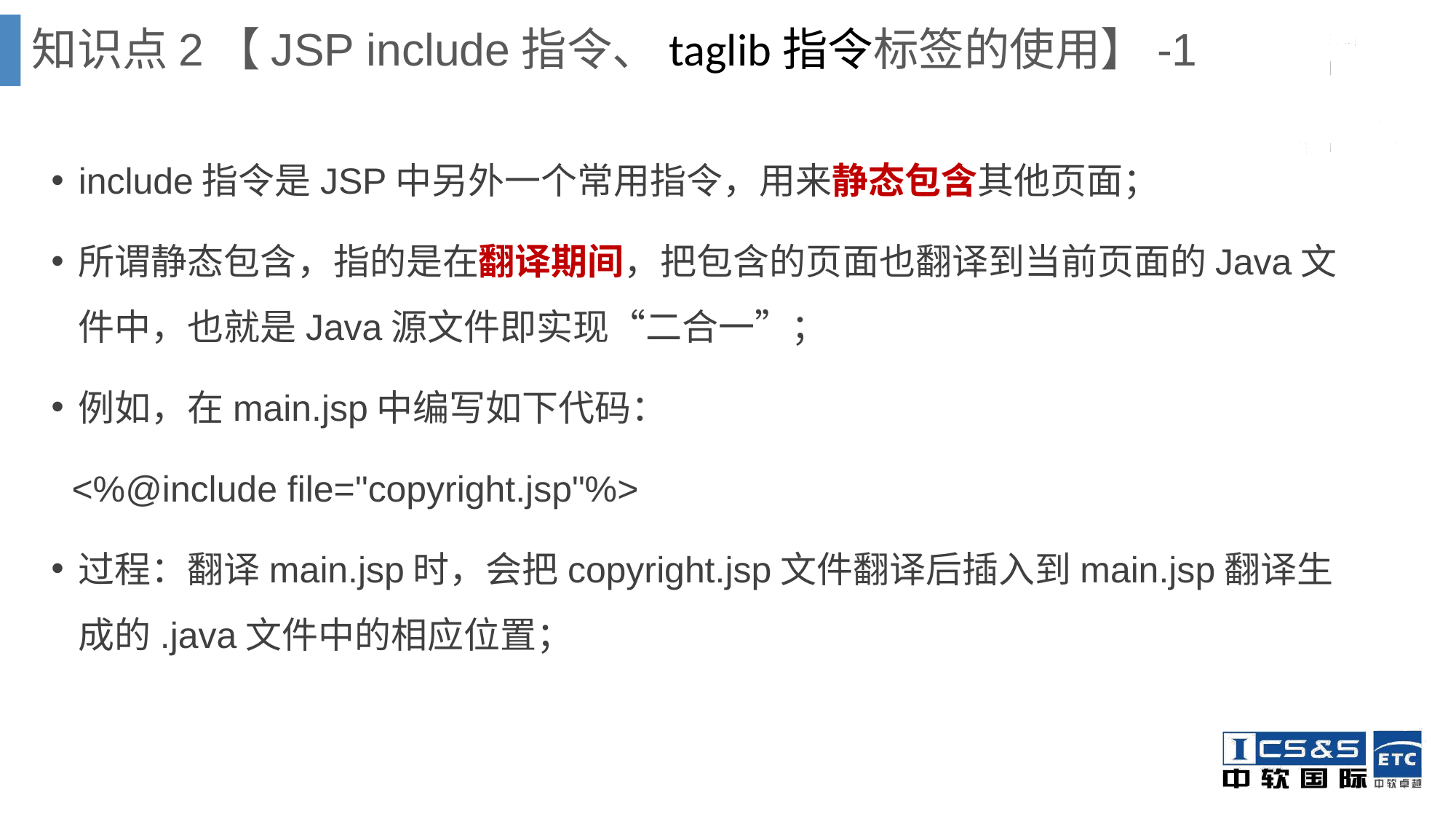

知识点2【JSP include指令、taglib指令标签的使用】-1
include指令是JSP中另外一个常用指令，用来静态包含其他页面；
所谓静态包含，指的是在翻译期间，把包含的页面也翻译到当前页面的Java文件中，也就是Java源文件即实现“二合一”；
例如，在main.jsp中编写如下代码：
  <%@include file="copyright.jsp"%>
过程：翻译main.jsp时，会把copyright.jsp文件翻译后插入到main.jsp翻译生成的.java文件中的相应位置；